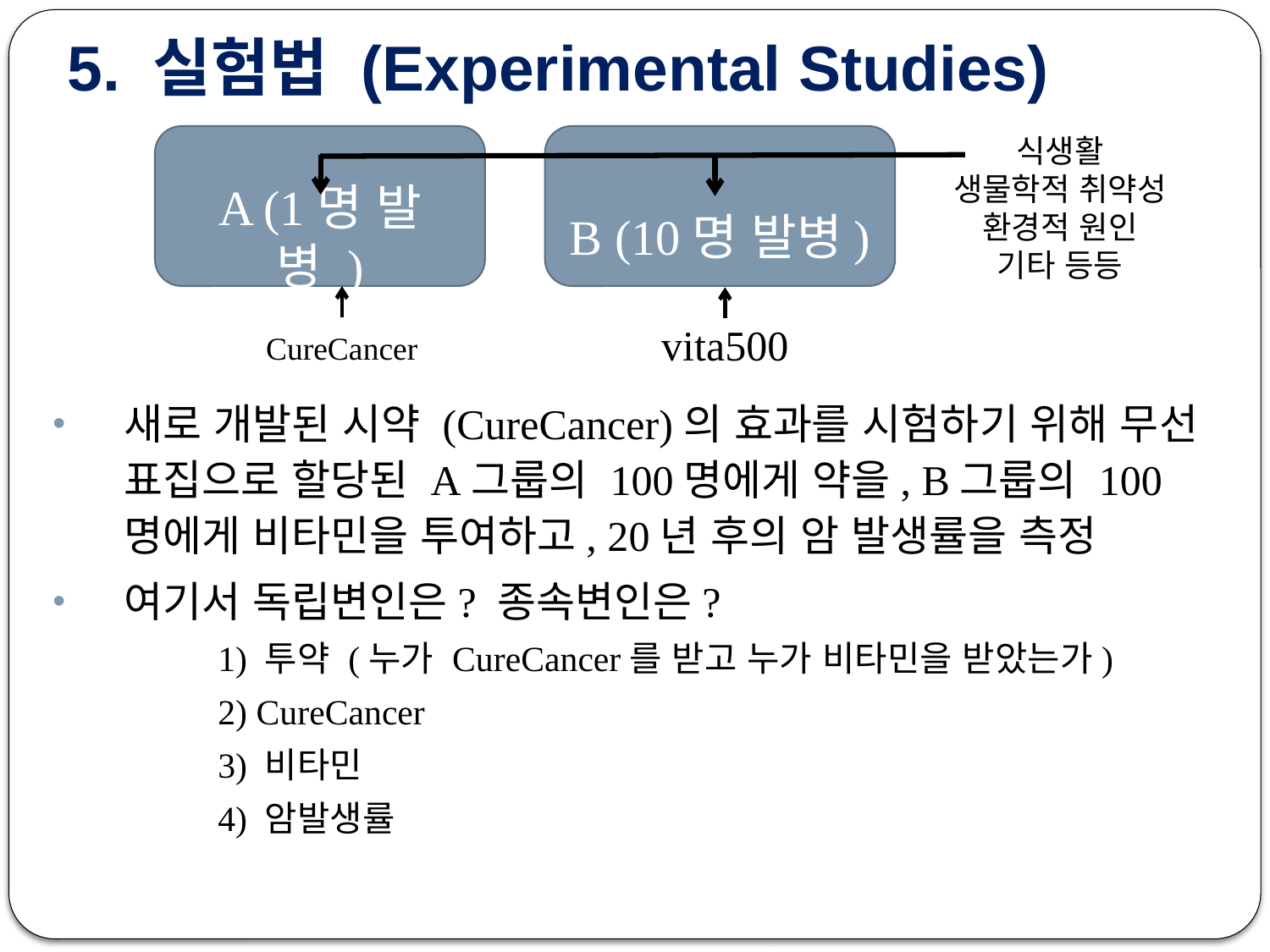

# 5. 실험법 (Experimental Studies)
식생활
생물학적 취약성
환경적 원인
기타 등등

A (1명 발병 )

B (10명 발병)
vita500
CureCancer
새로 개발된 시약 (CureCancer)의 효과를 시험하기 위해 무선 표집으로 할당된 A그룹의 100명에게 약을, B그룹의 100명에게 비타민을 투여하고, 20년 후의 암 발생률을 측정
여기서 독립변인은? 종속변인은?
	1) 투약 (누가 CureCancer를 받고 누가 비타민을 받았는가)
	2) CureCancer
	3) 비타민
	4) 암발생률